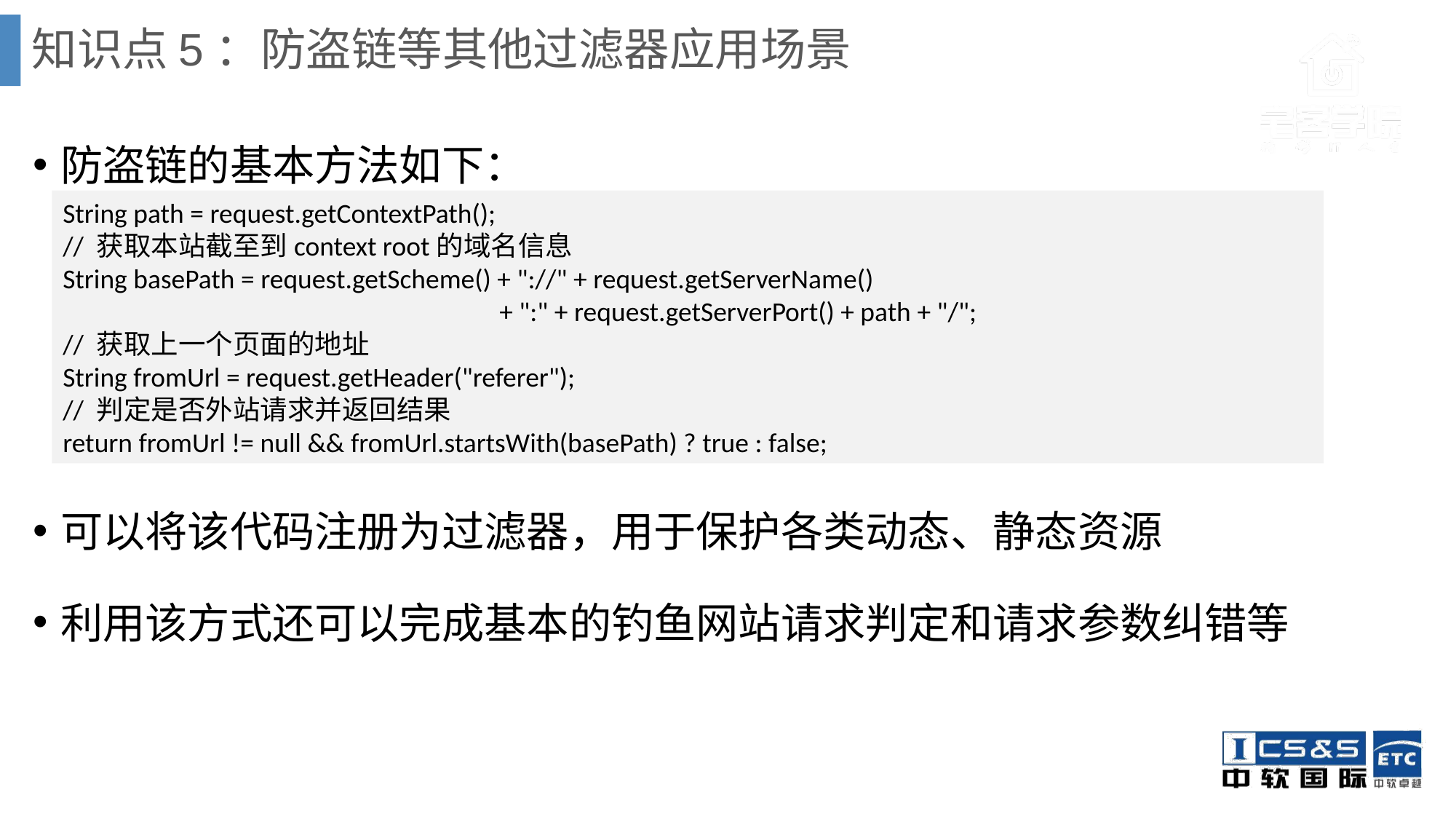

# 知识点5：防盗链等其他过滤器应用场景
防盗链的基本方法如下：

可以将该代码注册为过滤器，用于保护各类动态、静态资源
利用该方式还可以完成基本的钓鱼网站请求判定和请求参数纠错等
String path = request.getContextPath();
// 获取本站截至到context root的域名信息
String basePath = request.getScheme() + "://" + request.getServerName()
				+ ":" + request.getServerPort() + path + "/";
// 获取上一个页面的地址
String fromUrl = request.getHeader("referer");
// 判定是否外站请求并返回结果
return fromUrl != null && fromUrl.startsWith(basePath) ? true : false;